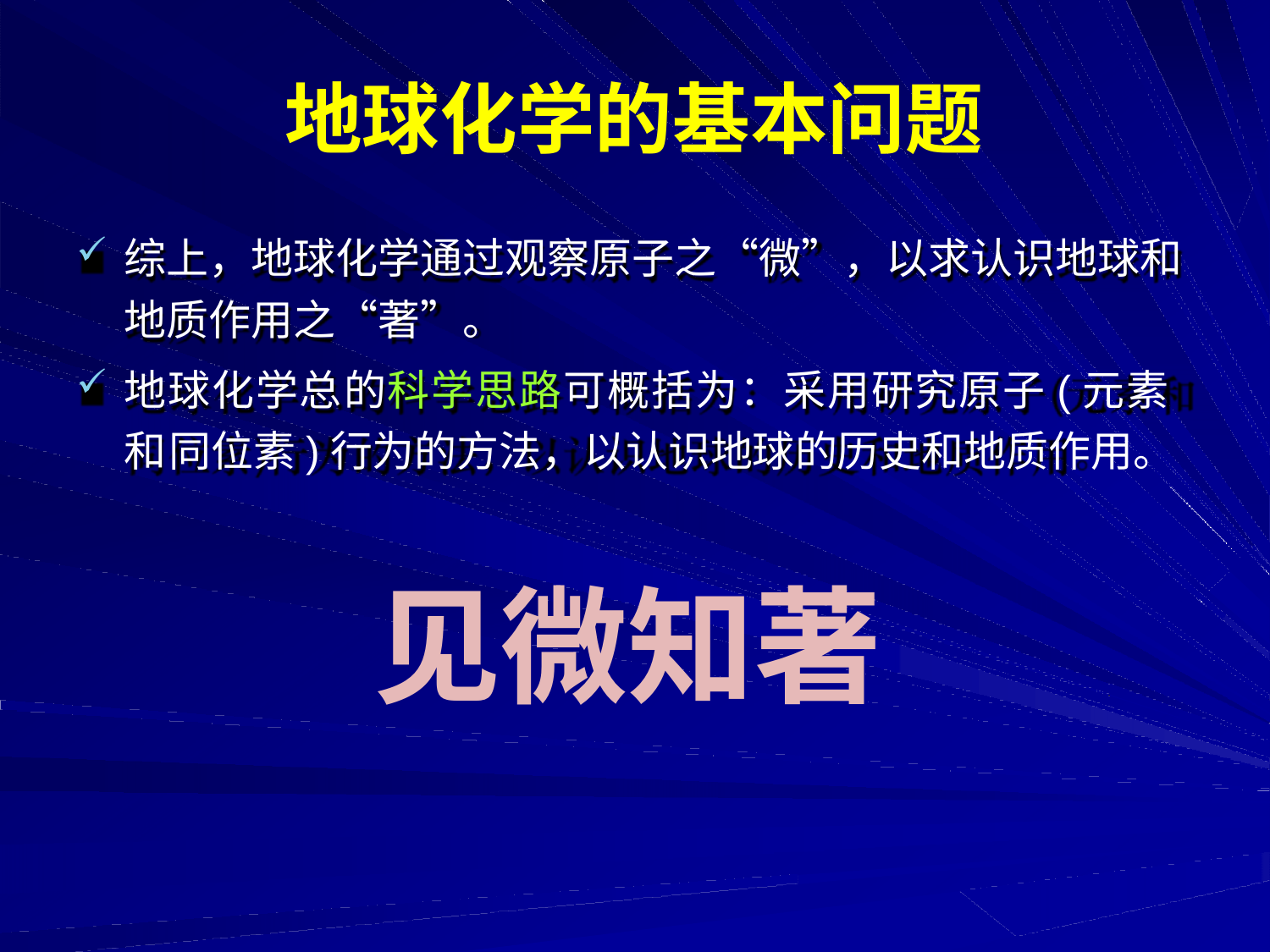

# 地球化学的基本问题

综上，地球化学通过观察原子之“微”，以求认识地球和 地质作用之“著”。
地球化学总的科学思路可概括为：采用研究原子(元素和 同位素)行为的方法，以认识地球的历史和地质作用。

见微知著